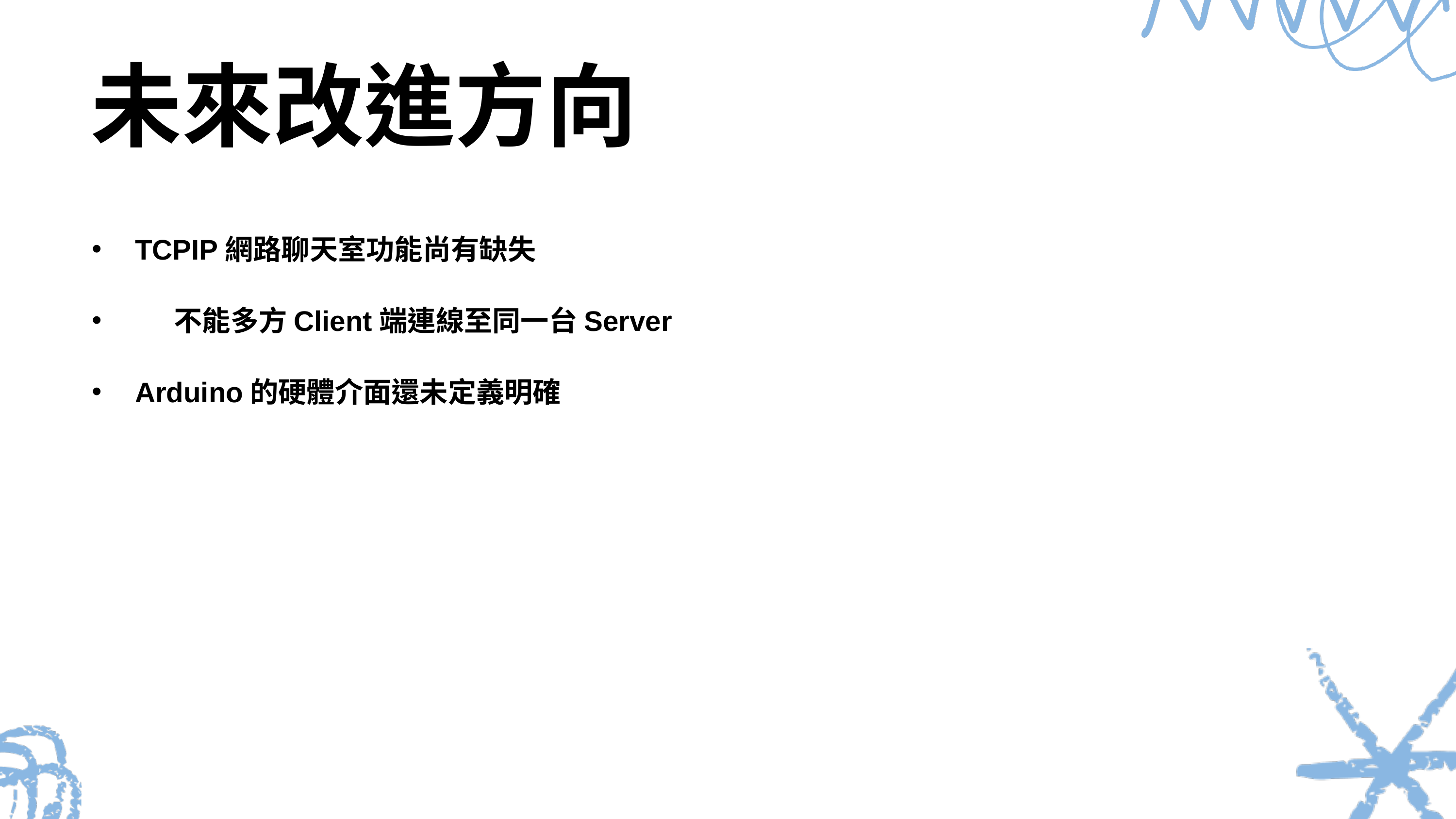

未來改進方向
TCPIP網路聊天室功能尚有缺失
     不能多方Client端連線至同一台Server
Arduino的硬體介面還未定義明確